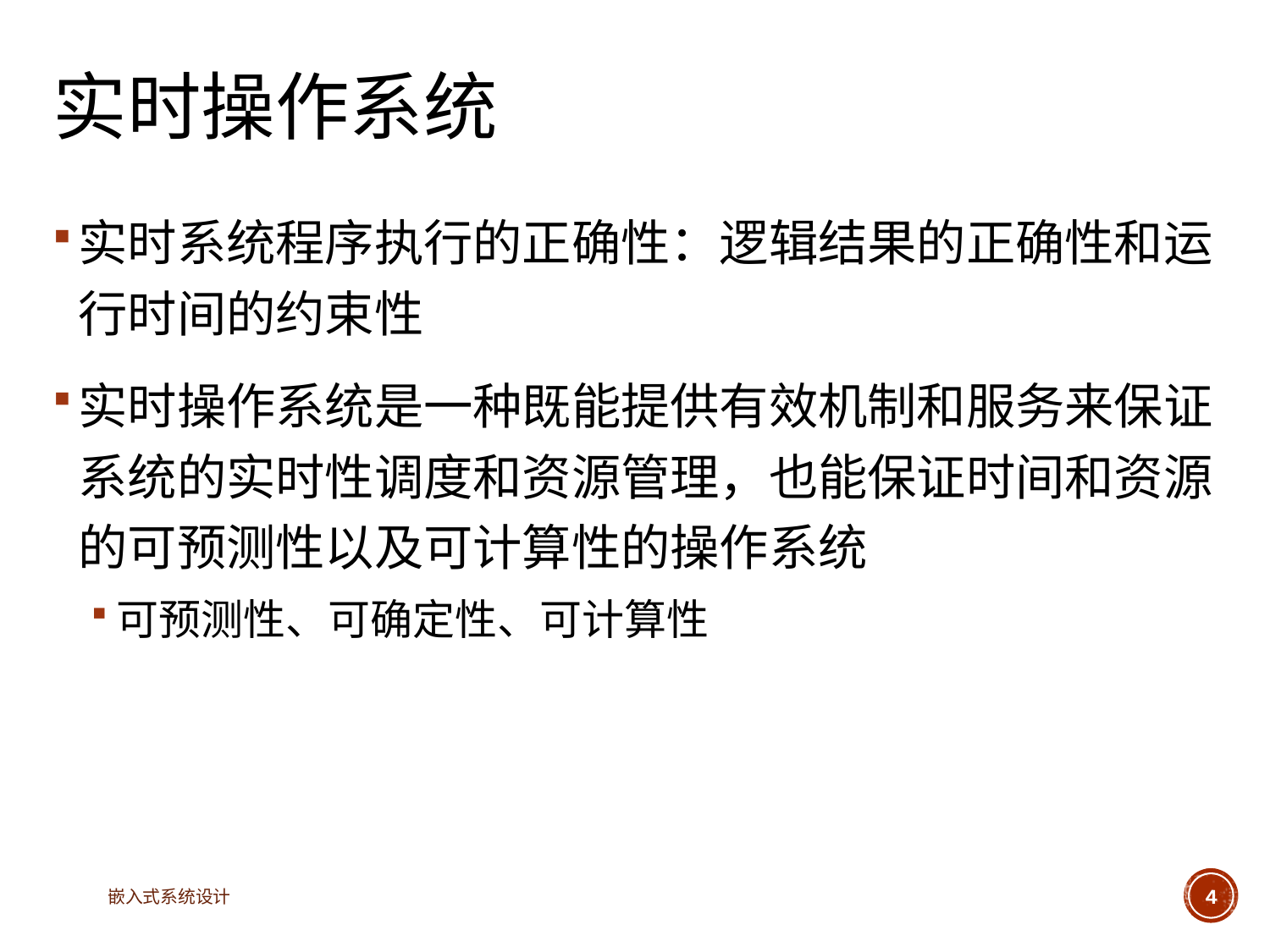

# 实时操作系统
实时系统程序执行的正确性：逻辑结果的正确性和运行时间的约束性
实时操作系统是一种既能提供有效机制和服务来保证系统的实时性调度和资源管理，也能保证时间和资源的可预测性以及可计算性的操作系统
可预测性、可确定性、可计算性
嵌入式系统设计
4